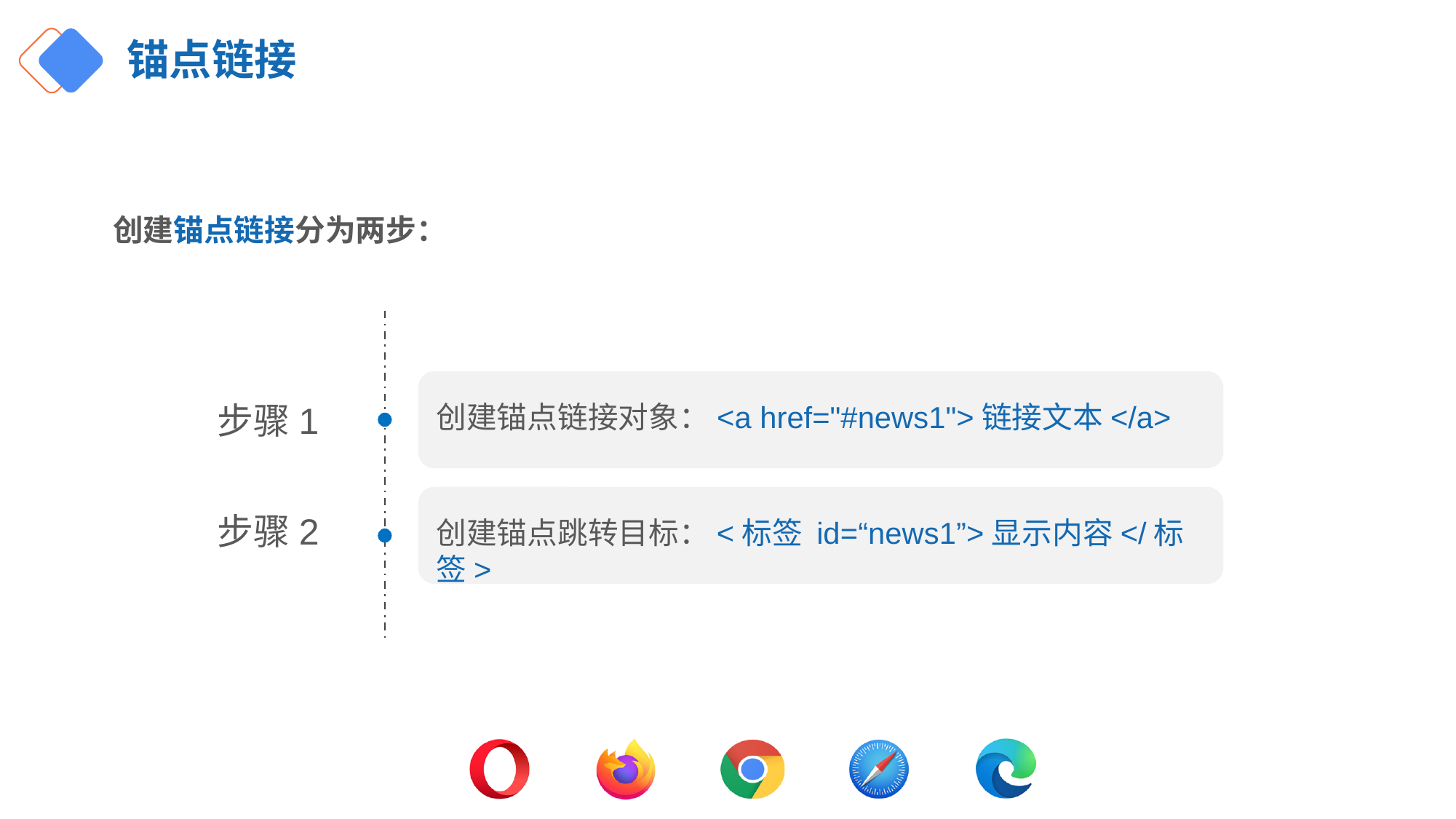

# 锚点链接
创建锚点链接分为两步：

步骤1
创建锚点链接对象：<a href="#news1">链接文本</a>

步骤2
创建锚点跳转目标：<标签 id=“news1”>显示内容</标签>